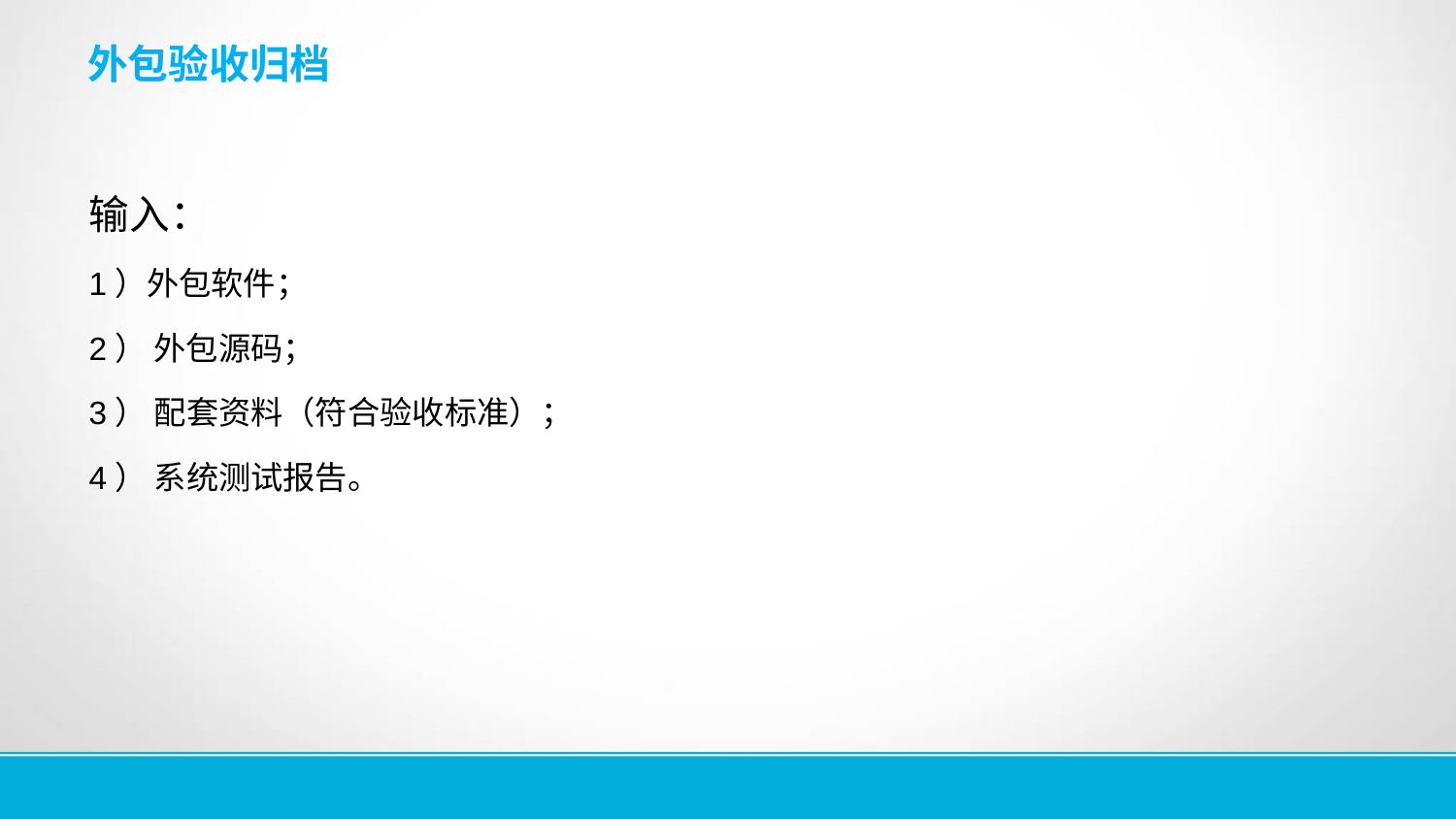

外包验收归档
输入：
1）外包软件；
2） 外包源码；
3） 配套资料（符合验收标准）；
4） 系统测试报告。